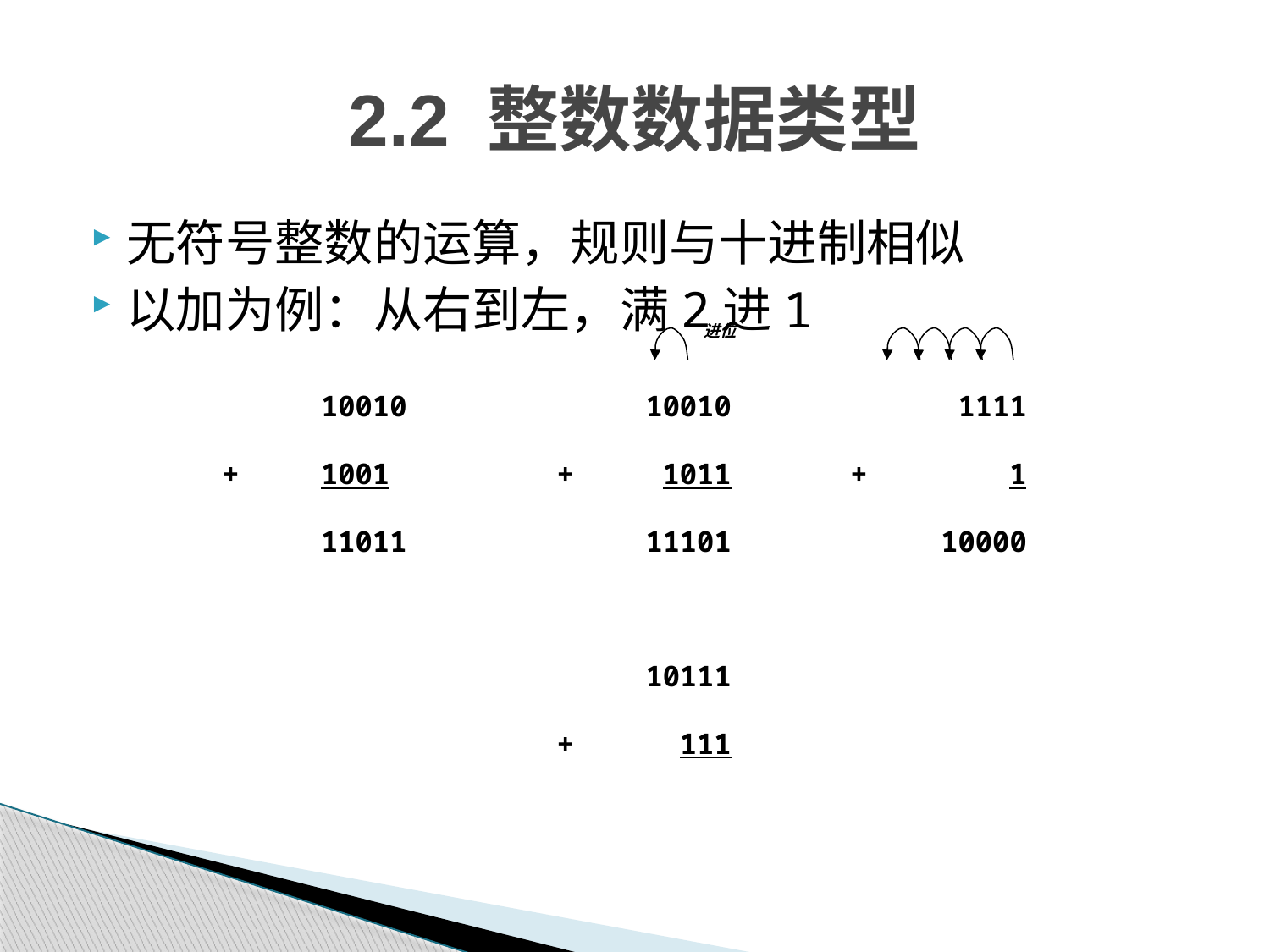

# 2.2 整数数据类型
无符号整数的运算，规则与十进制相似
以加为例：从右到左，满2进1

进位

		10010		10010		1111
	+	1001 	+	1011	+	1
		11011		11101		10000

				10111
			+	111
21